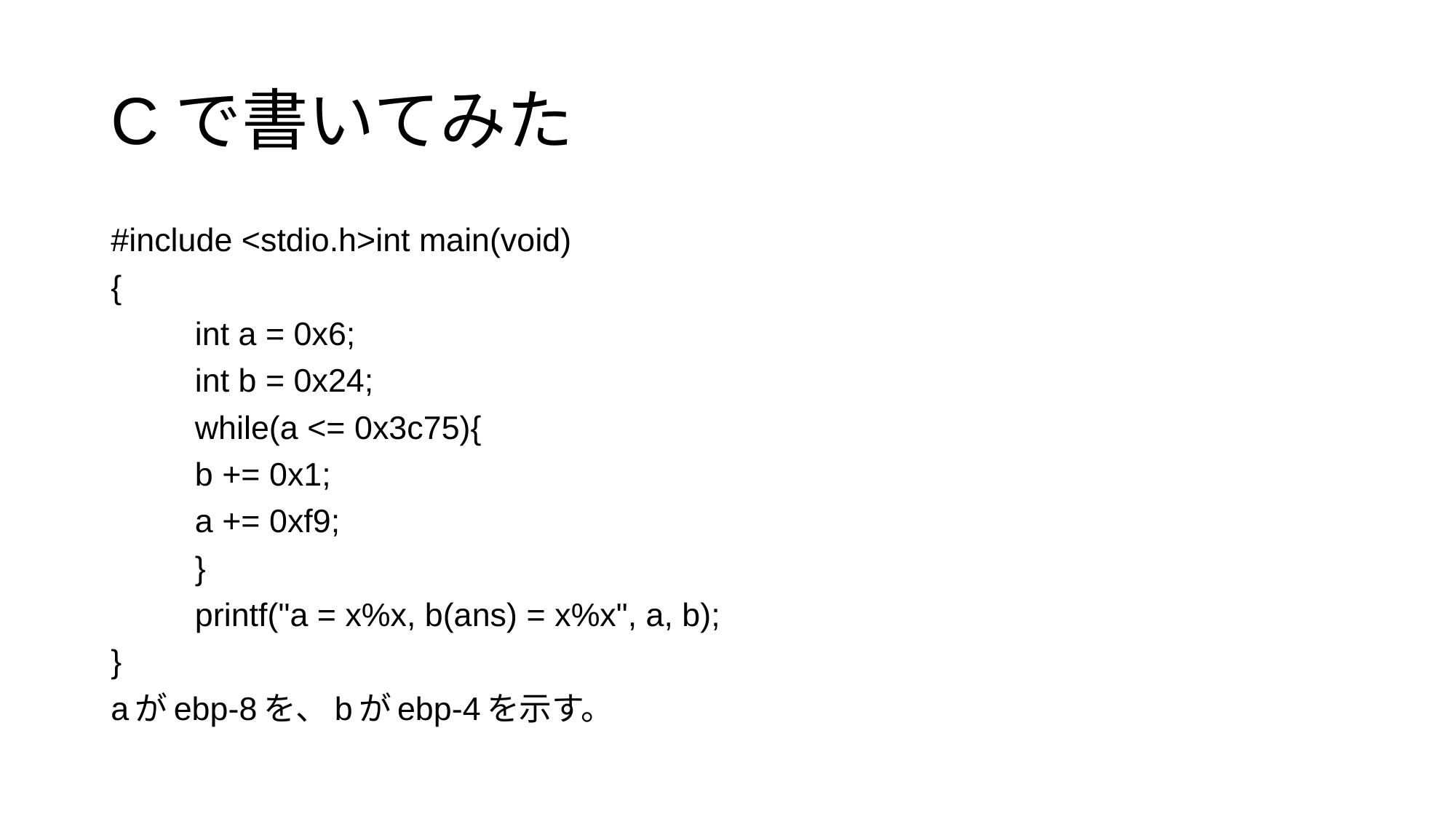

# Cで書いてみた
#include <stdio.h>int main(void)
{
	int a = 0x6;
	int b = 0x24;
	while(a <= 0x3c75){
		b += 0x1;
		a += 0xf9;
	}
	printf("a = x%x, b(ans) = x%x", a, b);
}
aがebp-8を、bがebp-4を示す。